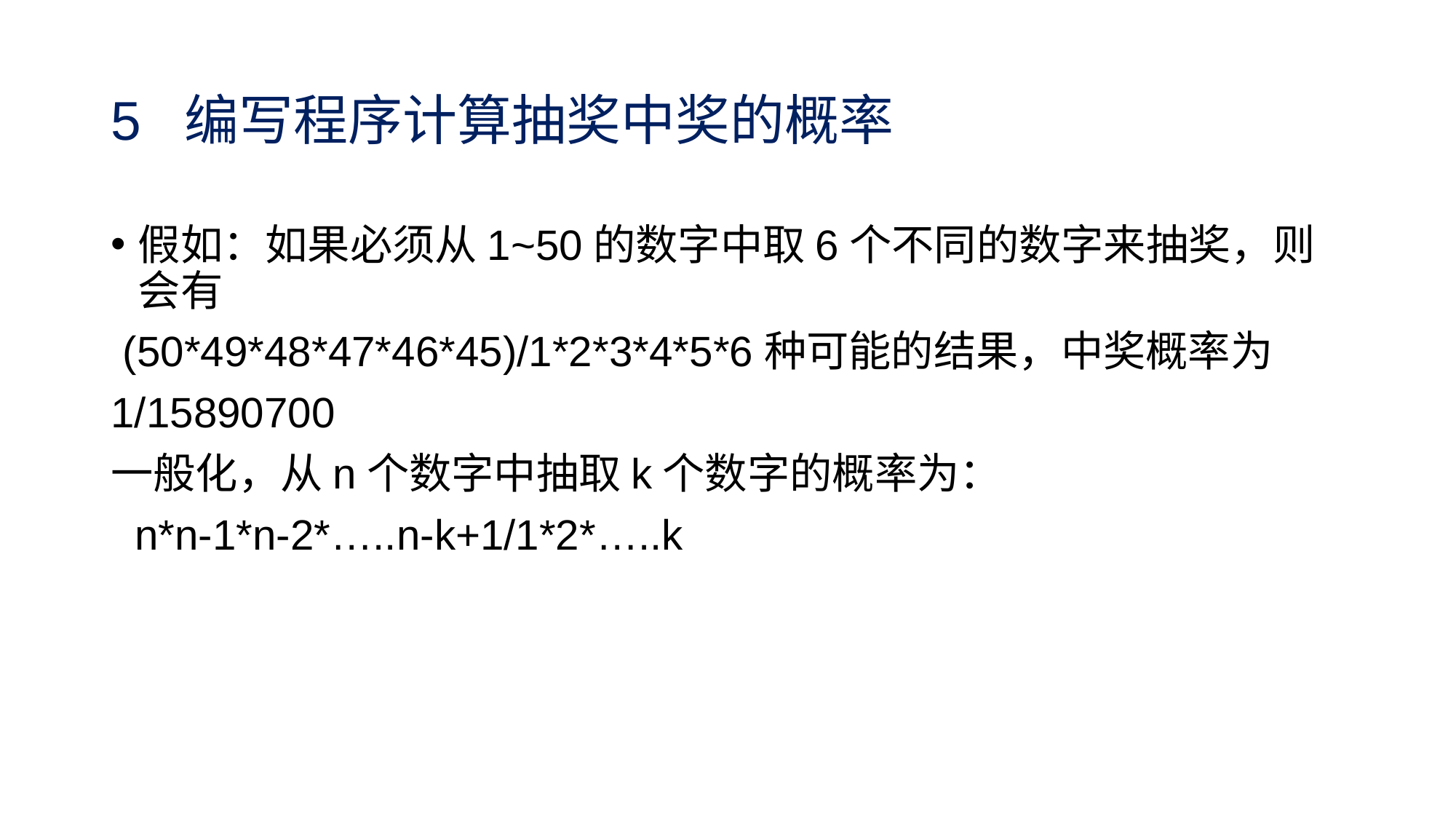

# 5  编写程序计算抽奖中奖的概率
假如：如果必须从1~50的数字中取6个不同的数字来抽奖，则会有
 (50*49*48*47*46*45)/1*2*3*4*5*6种可能的结果，中奖概率为
1/15890700
一般化，从n个数字中抽取k个数字的概率为：
  n*n-1*n-2*…..n-k+1/1*2*…..k